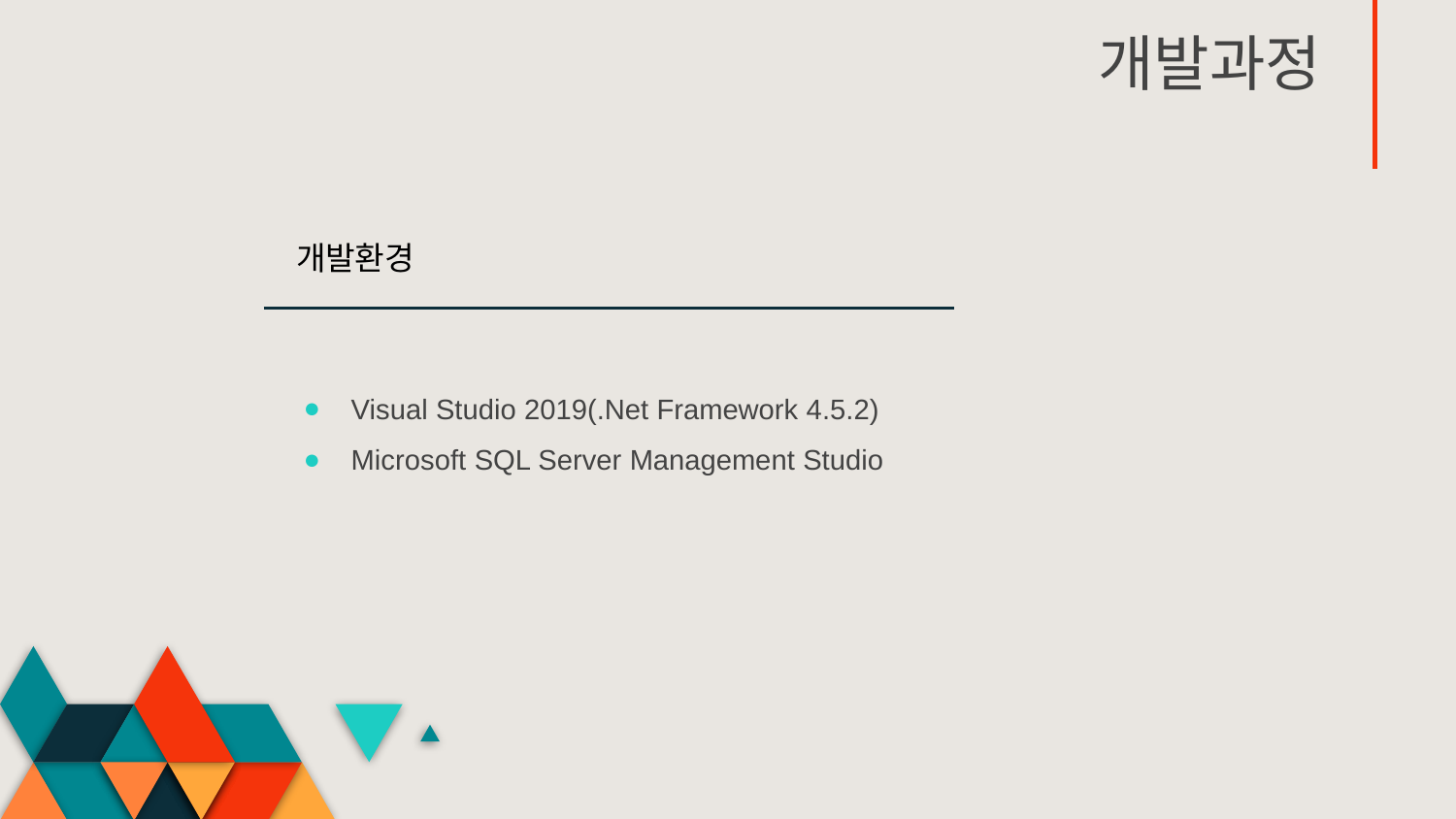

# 개발과정
개발환경
Visual Studio 2019(.Net Framework 4.5.2)
Microsoft SQL Server Management Studio